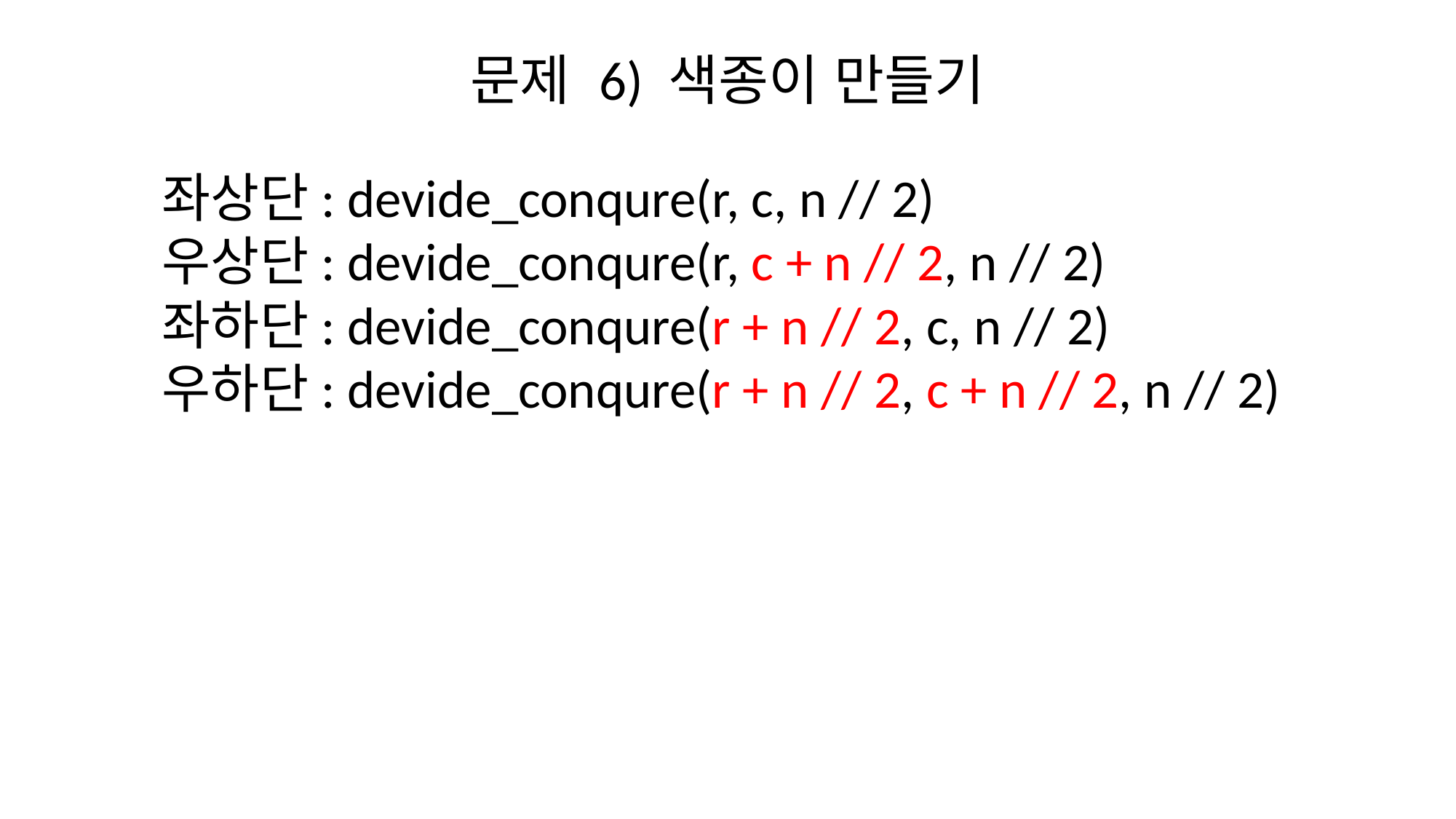

# 문제 6) 색종이 만들기
좌상단: devide_conqure(r, c, n // 2)
우상단: devide_conqure(r, c + n // 2, n // 2)
좌하단: devide_conqure(r + n // 2, c, n // 2)
우하단: devide_conqure(r + n // 2, c + n // 2, n // 2)